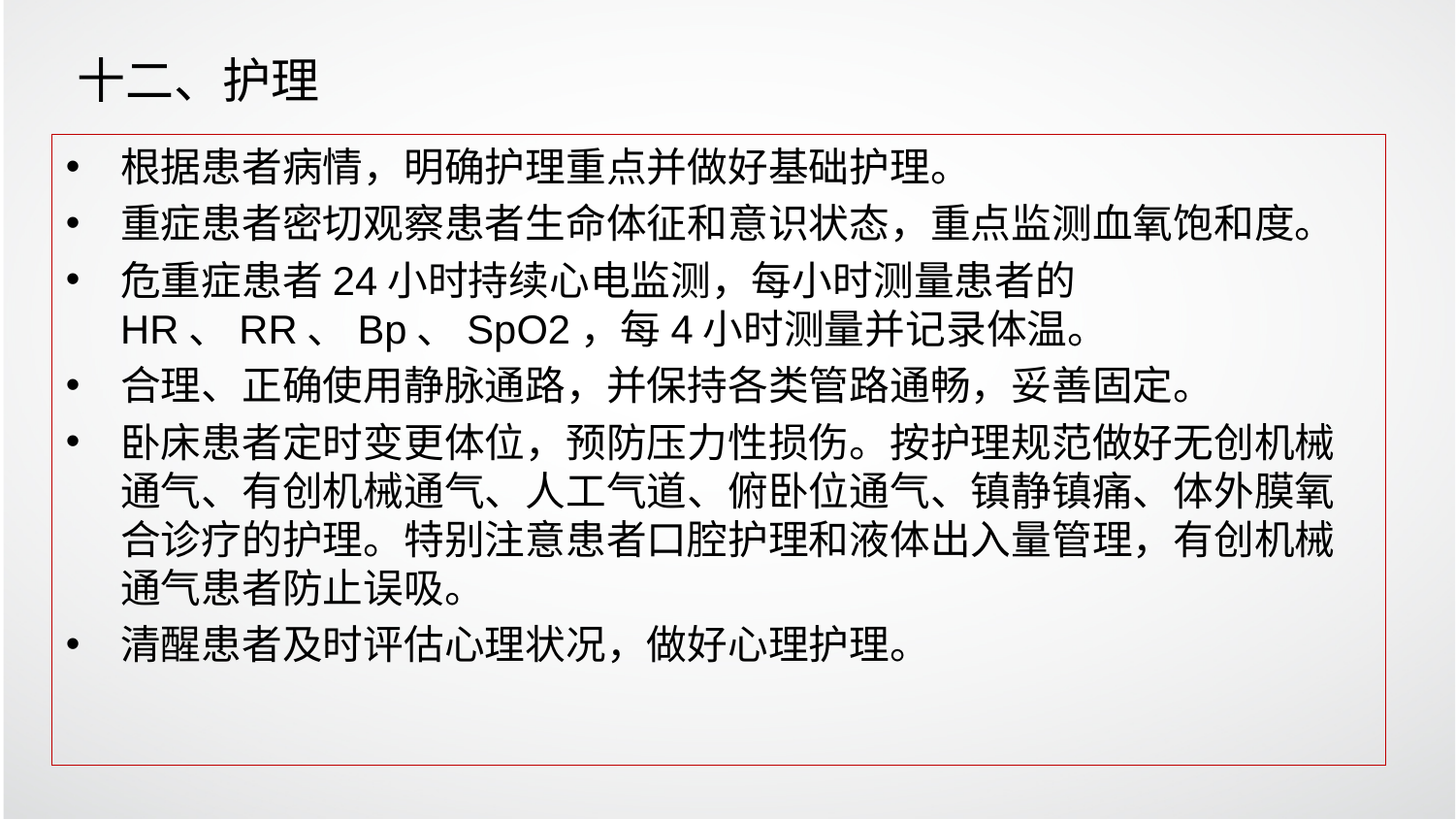

# 十二、护理
根据患者病情，明确护理重点并做好基础护理。
重症患者密切观察患者生命体征和意识状态，重点监测血氧饱和度。
危重症患者24小时持续心电监测，每小时测量患者的HR、RR、Bp、SpO2，每4小时测量并记录体温。
合理、正确使用静脉通路，并保持各类管路通畅，妥善固定。
卧床患者定时变更体位，预防压力性损伤。按护理规范做好无创机械通气、有创机械通气、人工气道、俯卧位通气、镇静镇痛、体外膜氧合诊疗的护理。特别注意患者口腔护理和液体出入量管理，有创机械通气患者防止误吸。
清醒患者及时评估心理状况，做好心理护理。